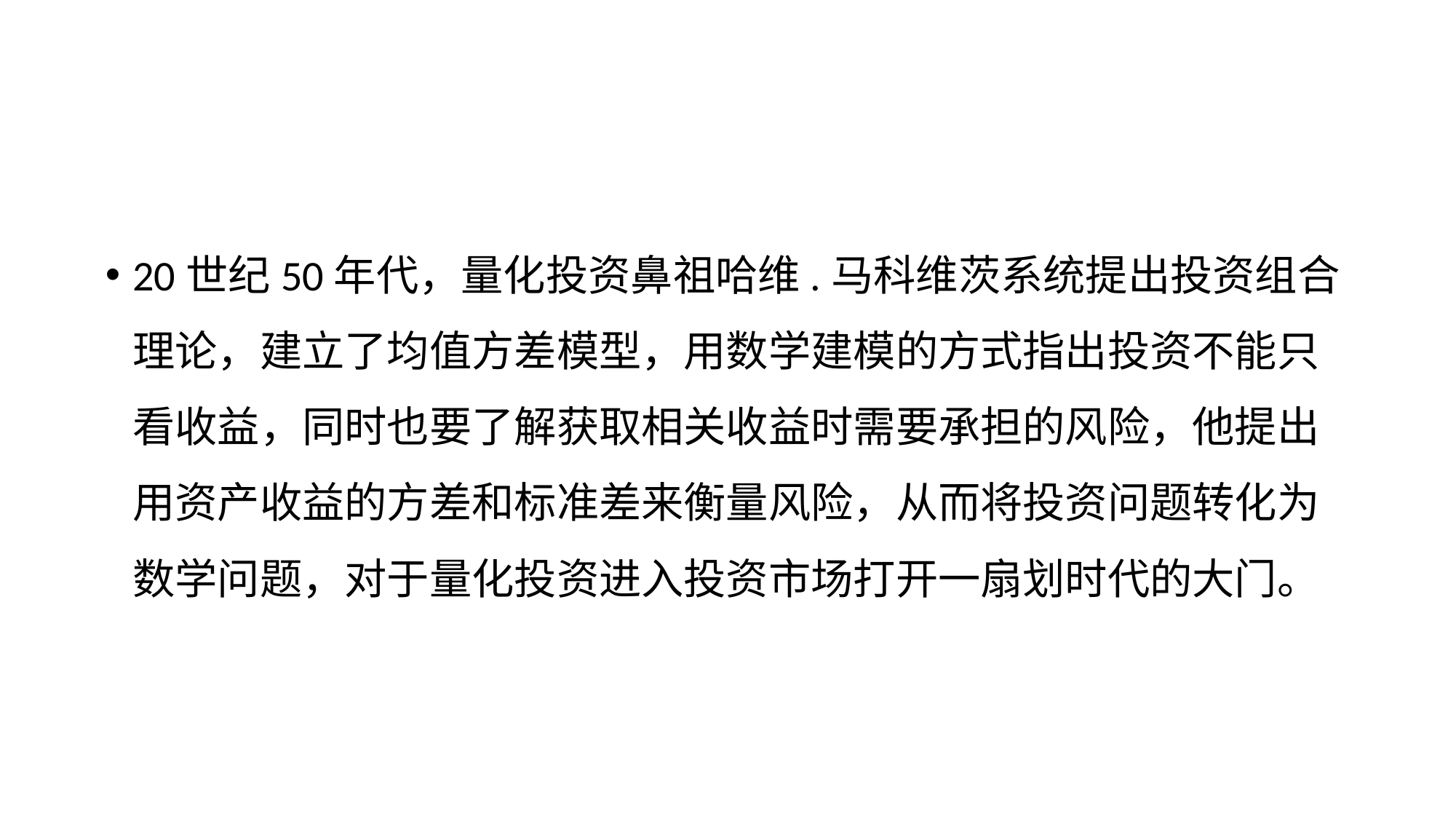

#
20世纪50年代，量化投资鼻祖哈维.马科维茨系统提出投资组合理论，建立了均值方差模型，用数学建模的方式指出投资不能只看收益，同时也要了解获取相关收益时需要承担的风险，他提出用资产收益的方差和标准差来衡量风险，从而将投资问题转化为数学问题，对于量化投资进入投资市场打开一扇划时代的大门。